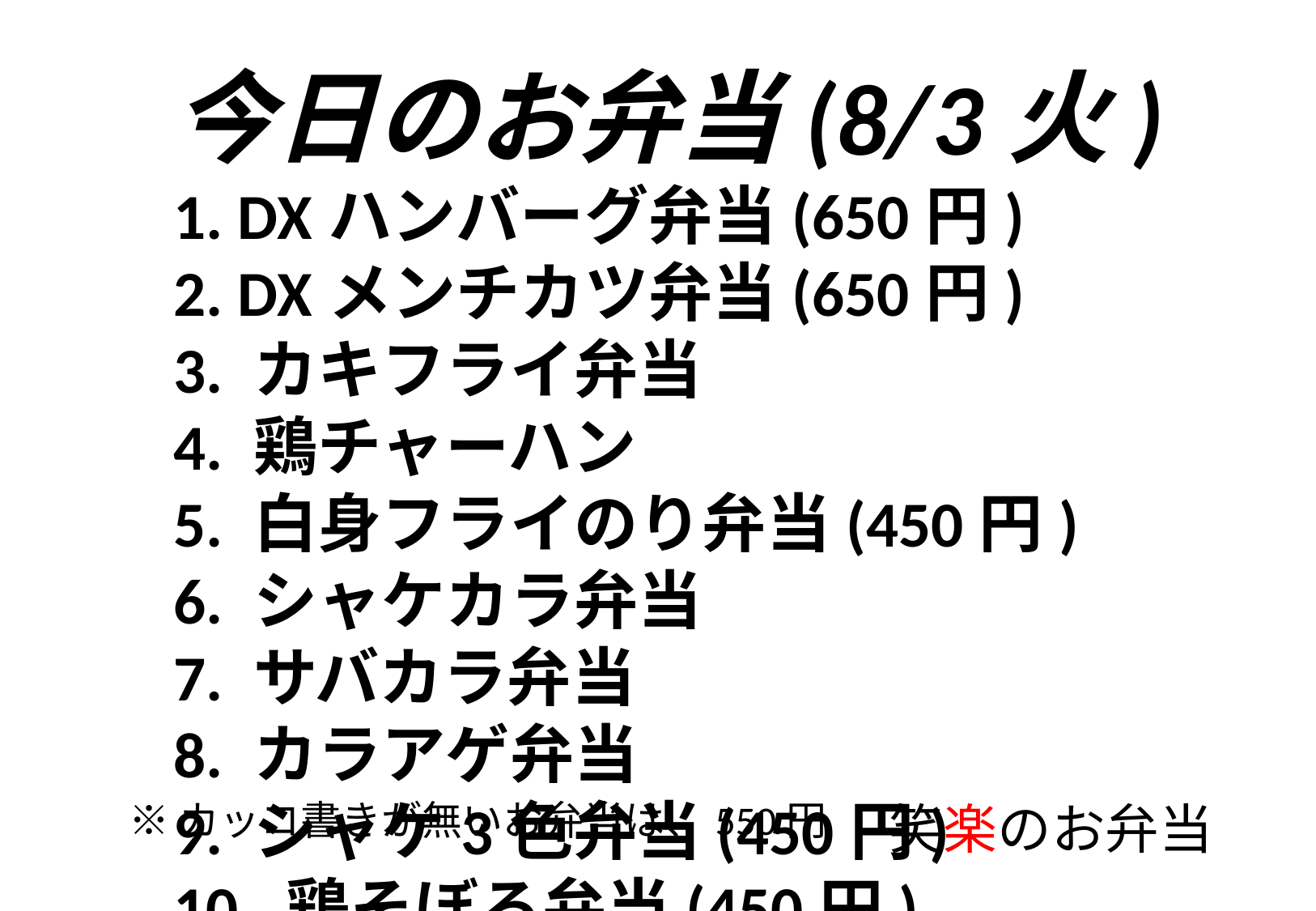

今日のお弁当(8/3火)
1. DXハンバーグ弁当(650円)
2. DXメンチカツ弁当(650円)
3. カキフライ弁当
4. 鶏チャーハン
5. 白身フライのり弁当(450円)
6. シャケカラ弁当
7. サバカラ弁当
8. カラアゲ弁当
9. シャケ3色弁当(450円)
10. 鶏そぼろ弁当(450円)
※カッコ書きが無いお弁当は、550円
笑楽のお弁当